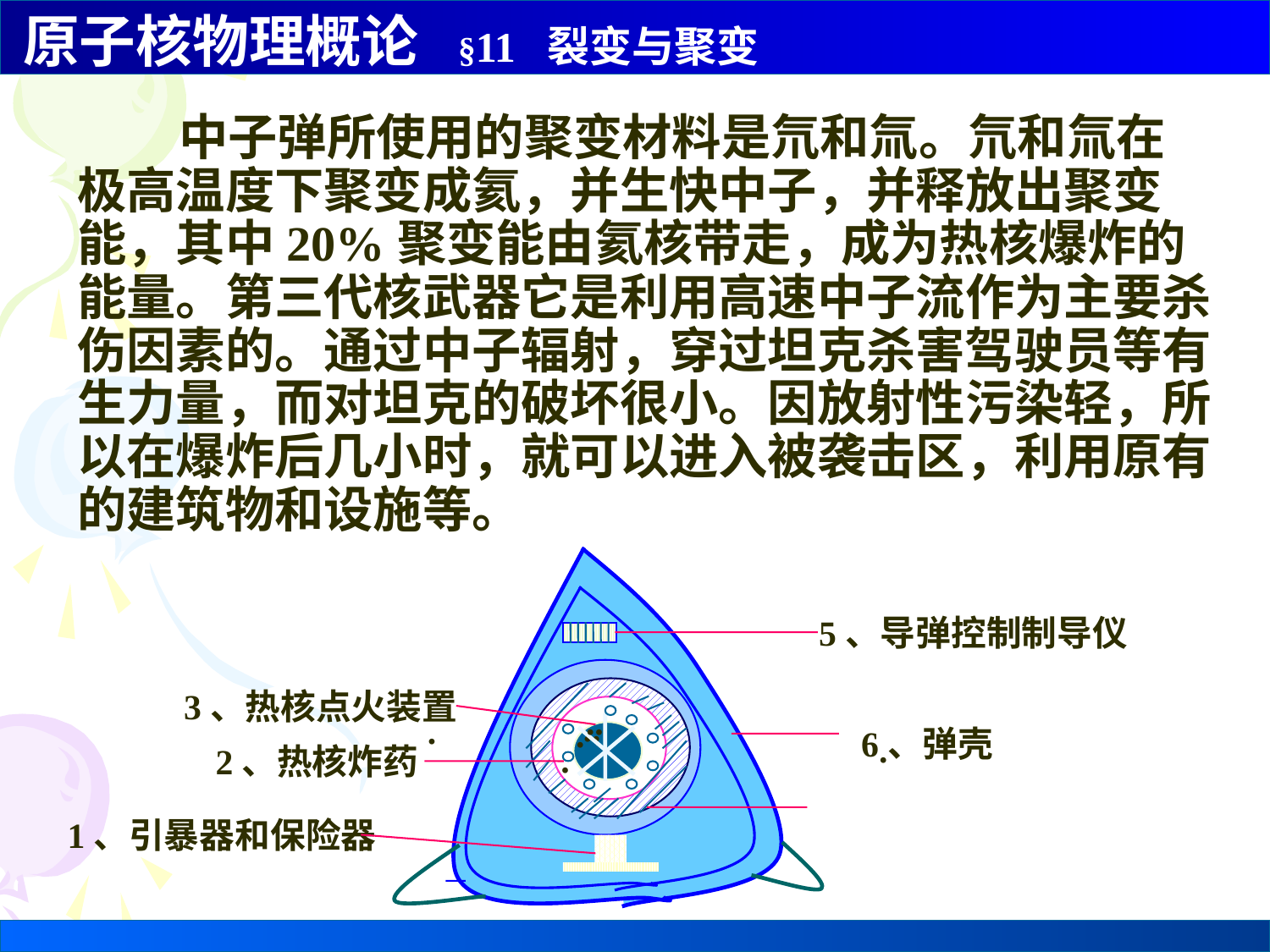

中子弹所使用的聚变材料是氘和氚。氘和氚在极高温度下聚变成氦，并生快中子，并释放出聚变能，其中20%聚变能由氦核带走，成为热核爆炸的能量。第三代核武器它是利用高速中子流作为主要杀伤因素的。通过中子辐射，穿过坦克杀害驾驶员等有生力量，而对坦克的破坏很小。因放射性污染轻，所以在爆炸后几小时，就可以进入被袭击区，利用原有的建筑物和设施等。

5、导弹控制制导仪

3、热核点火装置

..

..
.

.

6、弹壳

  .

.
2、热核炸药

1、引暴器和保险器